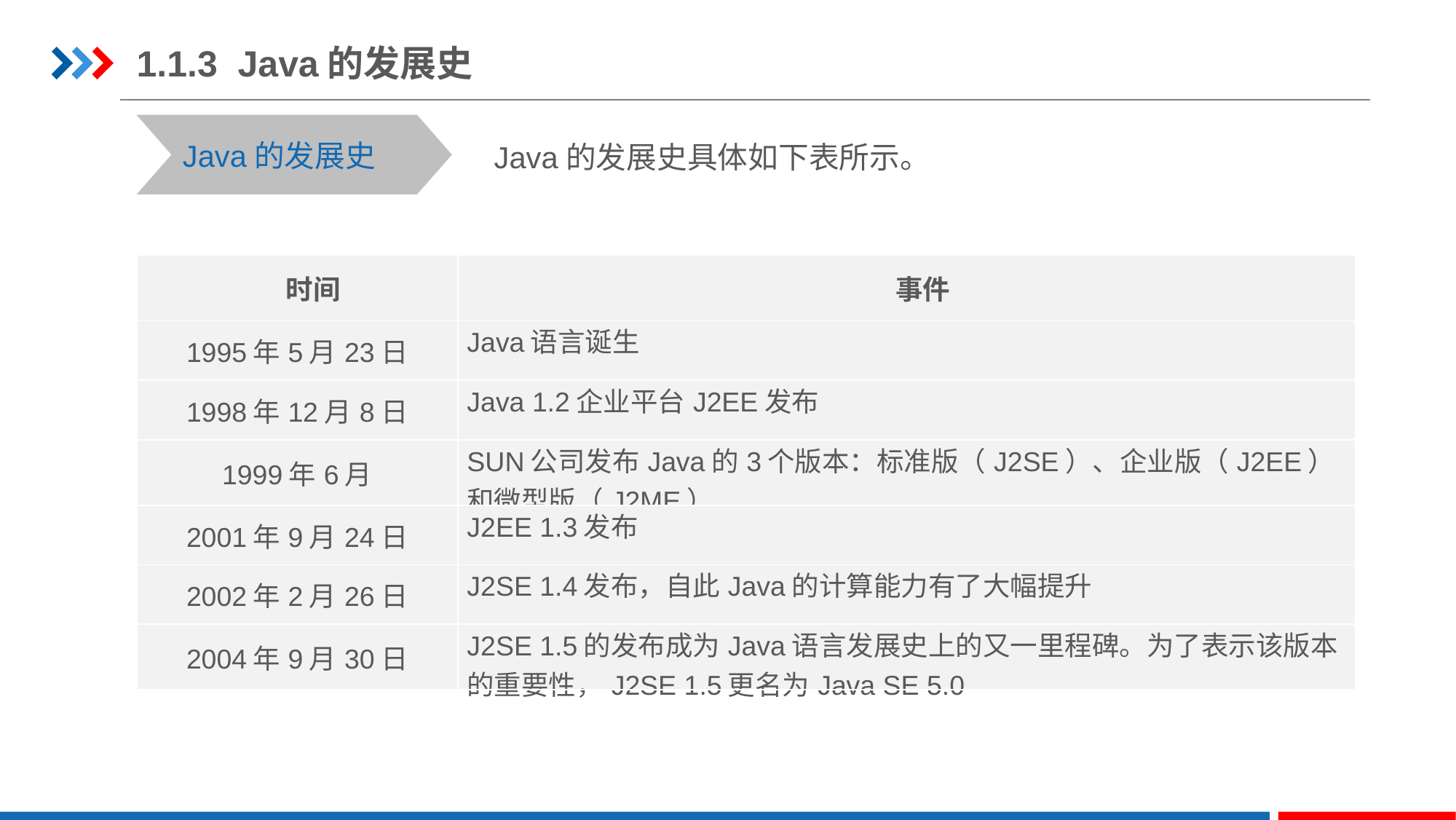

1.1.3  Java的发展史

Java的发展史具体如下表所示。
Java的发展史
| 时间 | 事件 |
| --- | --- |
| 1995年5月23日 | Java语言诞生 |
| 1998年12月8日 | Java 1.2企业平台J2EE发布 |
| 1999年6月 | SUN公司发布Java的3个版本：标准版（J2SE）、企业版（J2EE）和微型版（J2ME） |
| 2001年9月24日 | J2EE 1.3发布 |
| 2002年2月26日 | J2SE 1.4发布，自此Java的计算能力有了大幅提升 |
| 2004年9月30日 | J2SE 1.5的发布成为Java语言发展史上的又一里程碑。为了表示该版本的重要性，J2SE 1.5更名为Java SE 5.0 |